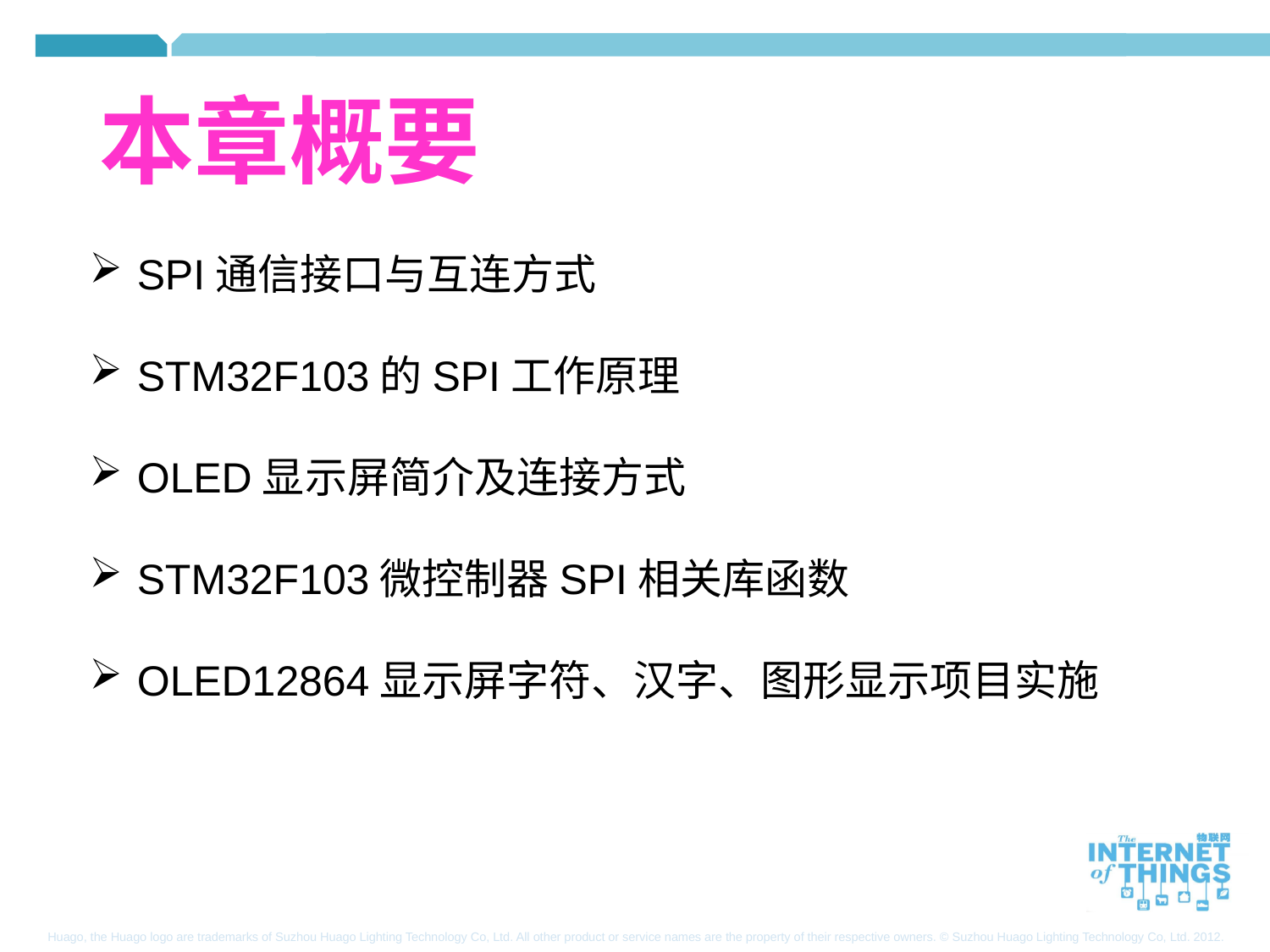

本章概要
SPI通信接口与互连方式
STM32F103的SPI工作原理
OLED显示屏简介及连接方式
STM32F103微控制器SPI相关库函数
OLED12864显示屏字符、汉字、图形显示项目实施
二传输网络介绍